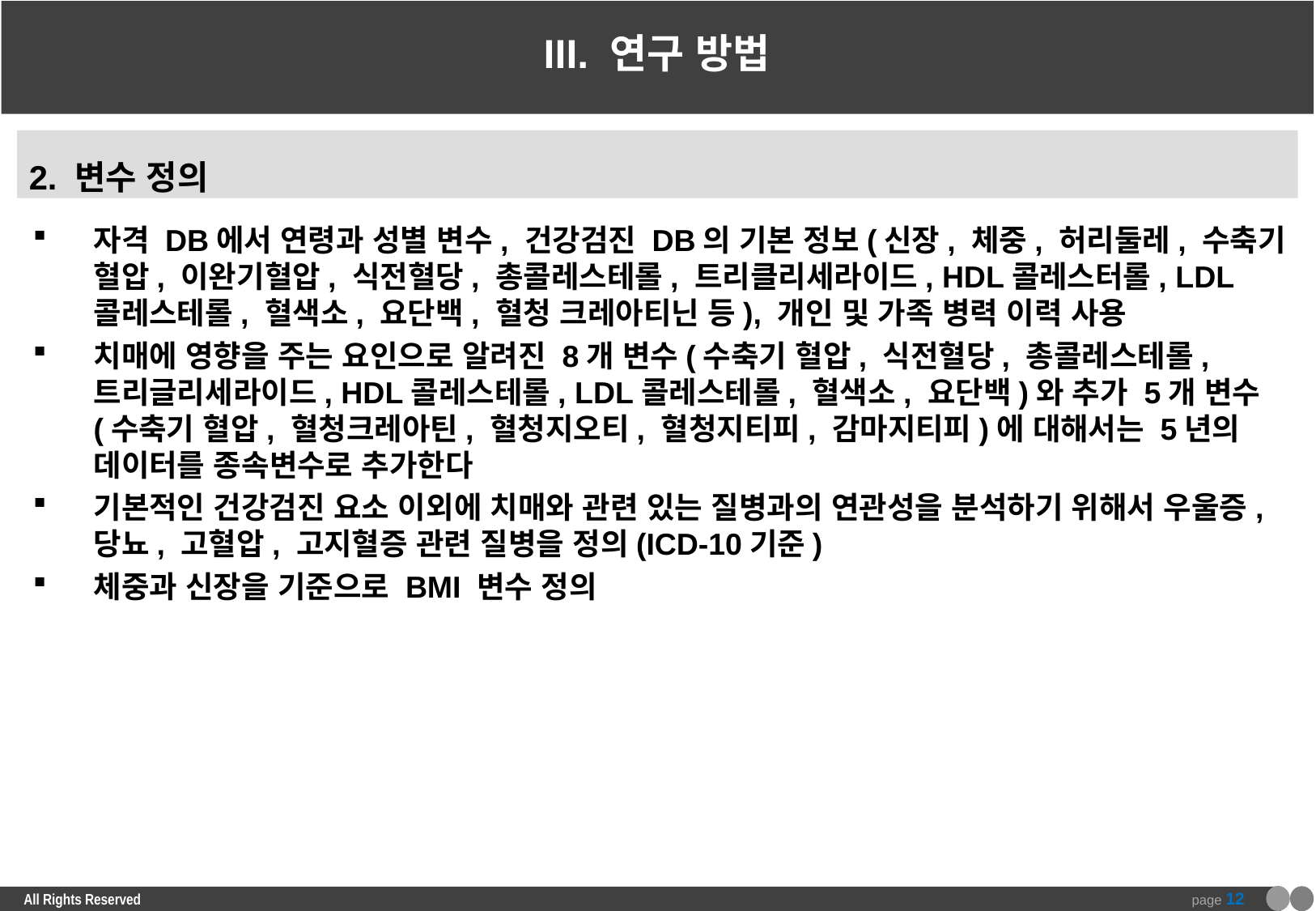

# III. 연구 방법
2. 변수 정의
자격 DB에서 연령과 성별 변수, 건강검진 DB의 기본 정보(신장, 체중, 허리둘레, 수축기 혈압, 이완기혈압, 식전혈당, 총콜레스테롤, 트리클리세라이드, HDL콜레스터롤, LDL콜레스테롤, 혈색소, 요단백, 혈청 크레아티닌 등), 개인 및 가족 병력 이력 사용
치매에 영향을 주는 요인으로 알려진 8개 변수(수축기 혈압, 식전혈당, 총콜레스테롤, 트리글리세라이드, HDL콜레스테롤, LDL콜레스테롤, 혈색소, 요단백)와 추가 5개 변수(수축기 혈압, 혈청크레아틴, 혈청지오티, 혈청지티피, 감마지티피)에 대해서는 5년의 데이터를 종속변수로 추가한다
기본적인 건강검진 요소 이외에 치매와 관련 있는 질병과의 연관성을 분석하기 위해서 우울증, 당뇨, 고혈압, 고지혈증 관련 질병을 정의(ICD-10기준)
체중과 신장을 기준으로 BMI 변수 정의

page 12